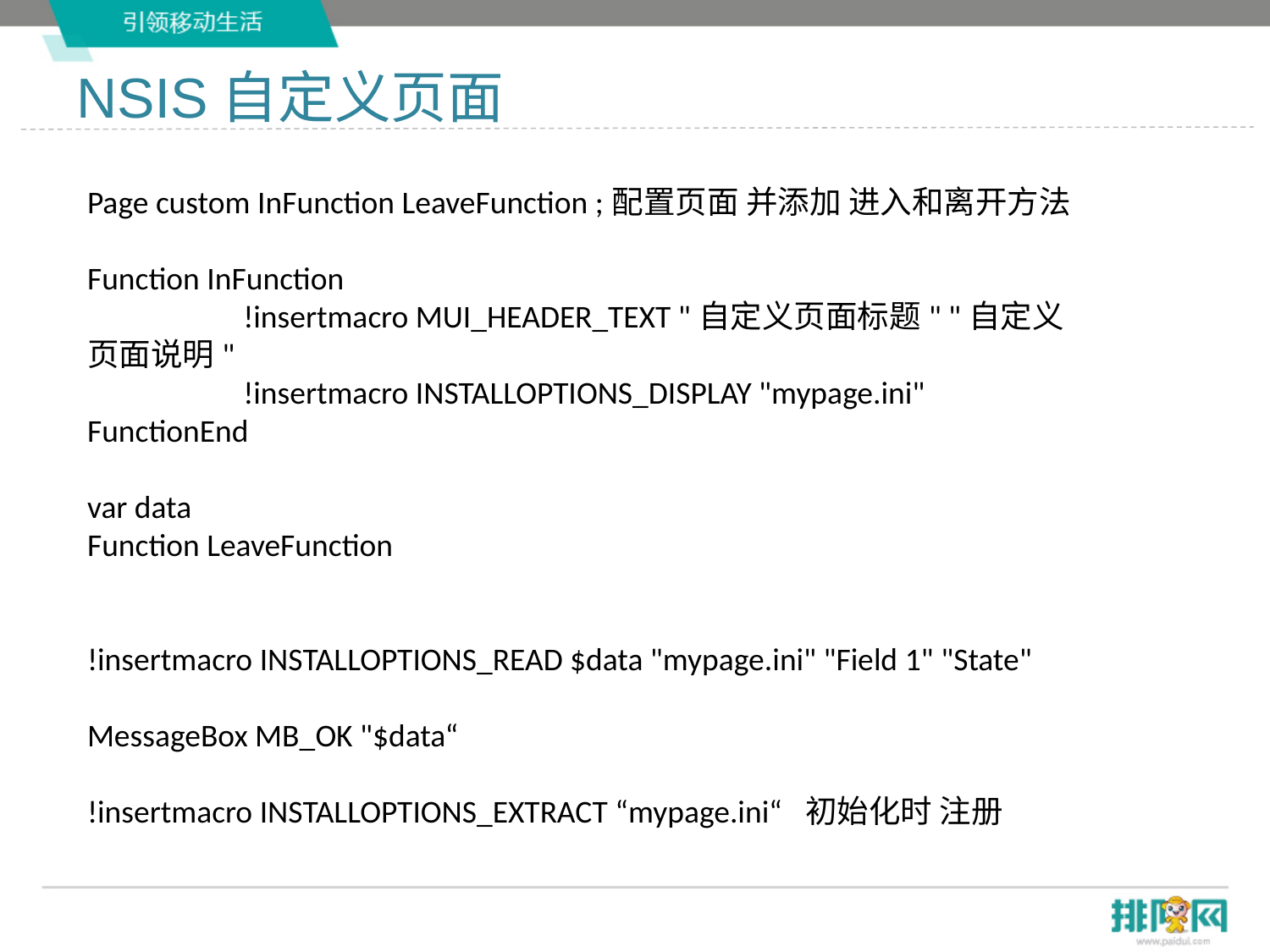

# NSIS自定义页面

Page custom InFunction LeaveFunction ;配置页面 并添加 进入和离开方法

Function InFunction
	    !insertmacro MUI_HEADER_TEXT "自定义页面标题" "自定义页面说明"
	    !insertmacro INSTALLOPTIONS_DISPLAY "mypage.ini"
FunctionEnd

var data
Function LeaveFunction

!insertmacro INSTALLOPTIONS_READ $data "mypage.ini" "Field 1" "State"

MessageBox MB_OK "$data“

!insertmacro INSTALLOPTIONS_EXTRACT “mypage.ini“  初始化时 注册